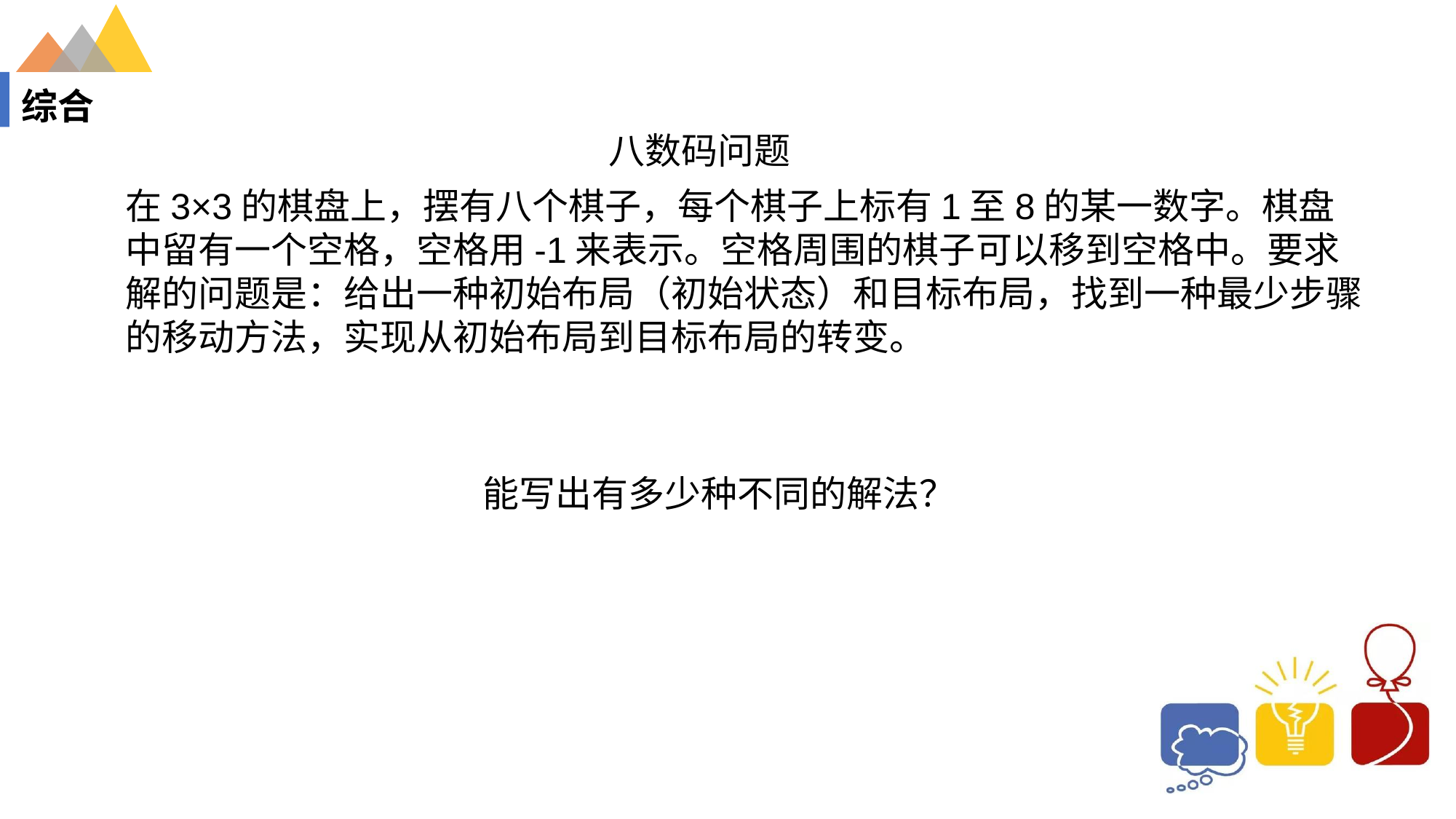

# 综合
八数码问题
在3×3的棋盘上，摆有八个棋子，每个棋子上标有1至8的某一数字。棋盘中留有一个空格，空格用-1来表示。空格周围的棋子可以移到空格中。要求解的问题是：给出一种初始布局（初始状态）和目标布局，找到一种最少步骤的移动方法，实现从初始布局到目标布局的转变。
能写出有多少种不同的解法？